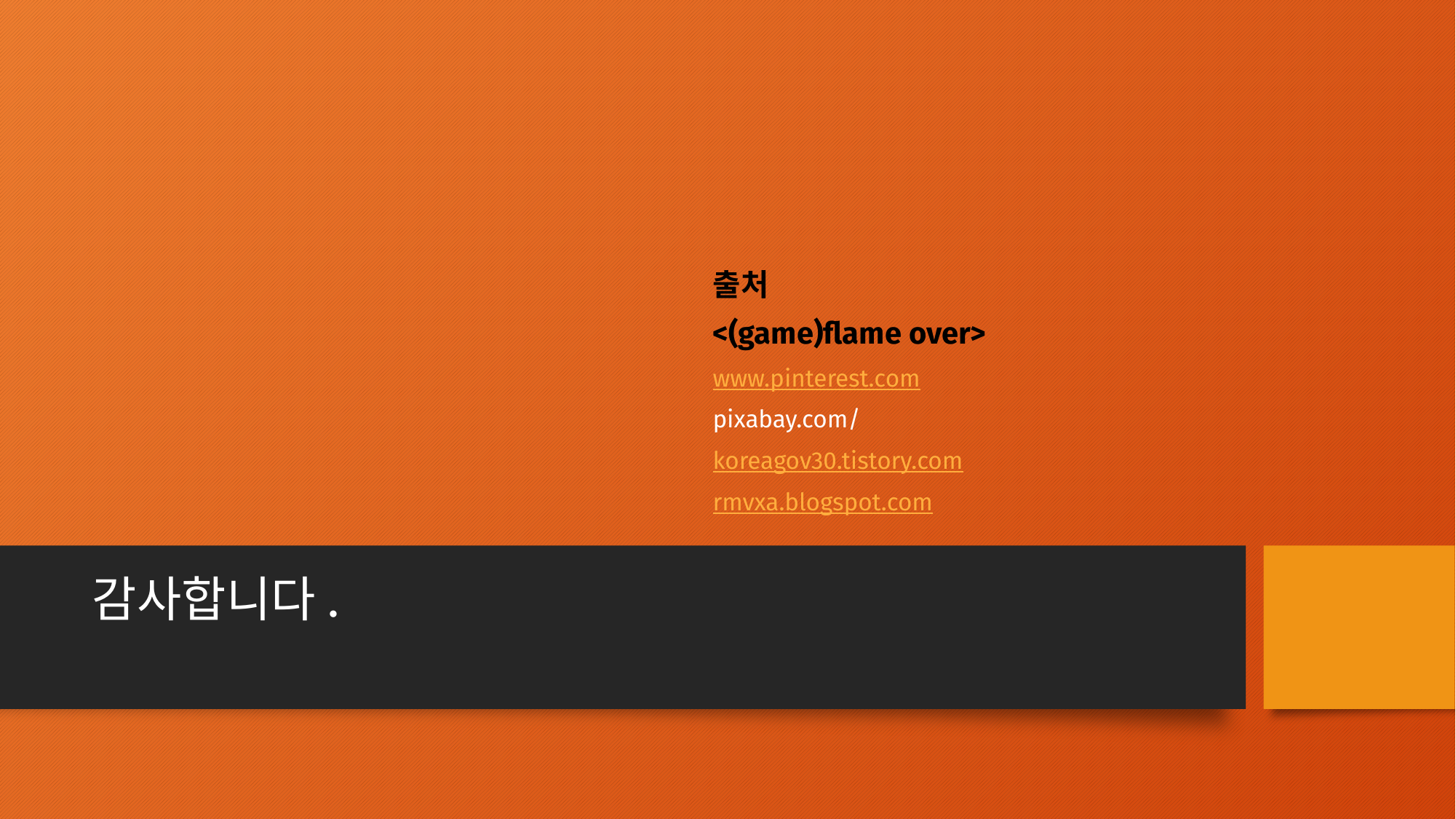

출처
<(game)flame over>
www.pinterest.com
pixabay.com/
koreagov30.tistory.com
rmvxa.blogspot.com
# 감사합니다.